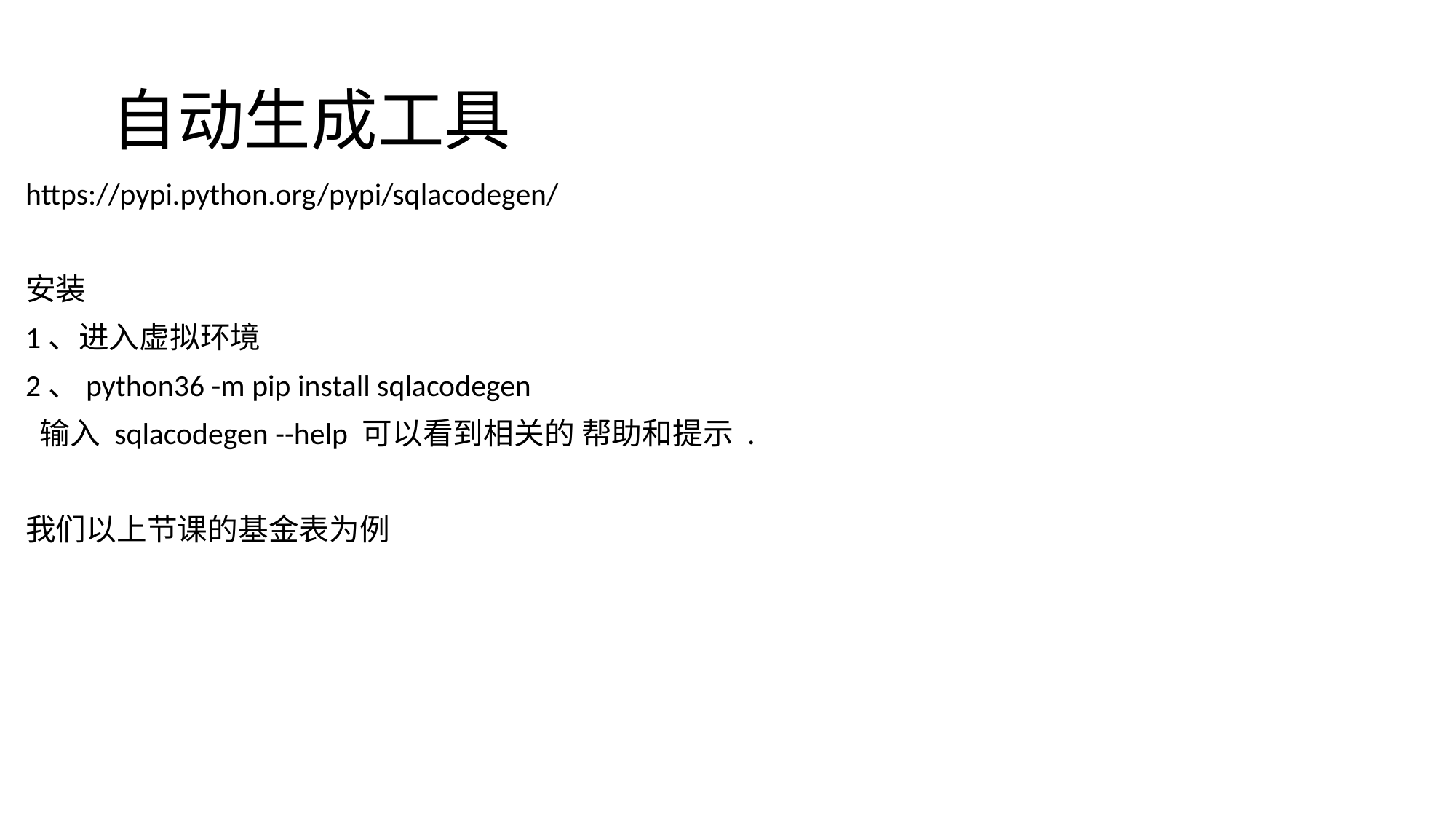

# 自动生成工具
https://pypi.python.org/pypi/sqlacodegen/

安装
1、进入虚拟环境
2、python36 -m pip install sqlacodegen
 输入 sqlacodegen --help 可以看到相关的 帮助和提示 .

我们以上节课的基金表为例